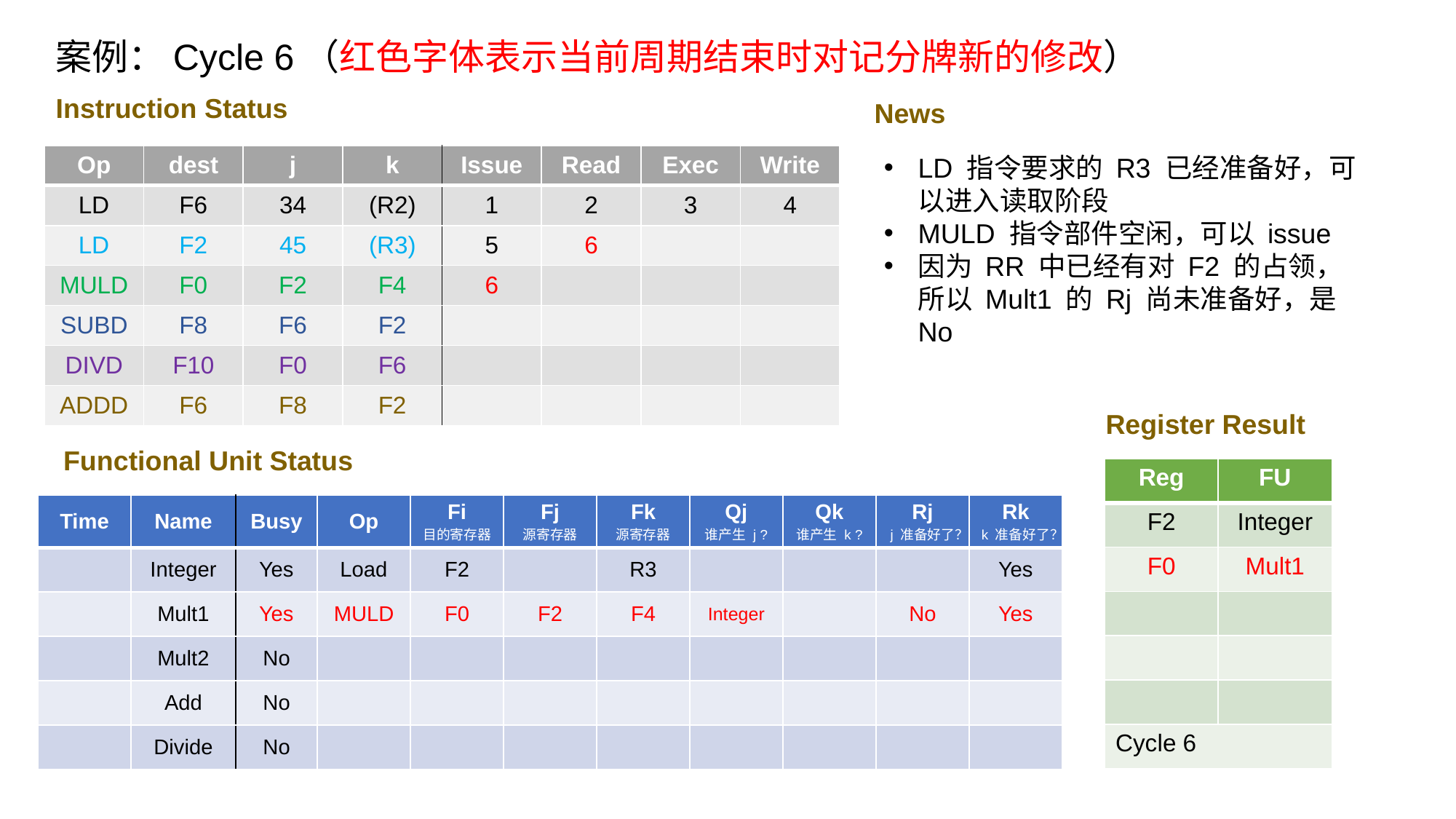

# 案例：Cycle 6（红色字体表示当前周期结束时对记分牌新的修改）
Instruction Status
News
| Op | dest | j | k | Issue | Read | Exec | Write |
| --- | --- | --- | --- | --- | --- | --- | --- |
| LD | F6 | 34 | (R2) | 1 | 2 | 3 | 4 |
| LD | F2 | 45 | (R3) | 5 | 6 |  |  |
| MULD | F0 | F2 | F4 | 6 |  |  |  |
| SUBD | F8 | F6 | F2 |  |  |  |  |
| DIVD | F10 | F0 | F6 |  |  |  |  |
| ADDD | F6 | F8 | F2 |  |  |  |  |
LD 指令要求的 R3 已经准备好，可以进入读取阶段
MULD 指令部件空闲，可以 issue
因为 RR 中已经有对 F2 的占领，所以 Mult1 的 Rj 尚未准备好，是 No
Register Result
Functional Unit Status
| Reg | FU |
| --- | --- |
| F2 | Integer |
| F0 | Mult1 |
|  |  |
|  |  |
|  |  |
| Cycle 6 |  |
| Time | Name | Busy | Op | Fi 目的寄存器 | Fj 源寄存器 | Fk 源寄存器 | Qj 谁产生 j ? | Qk 谁产生 k ? | Rj j 准备好了？ | Rk k 准备好了？ |
| --- | --- | --- | --- | --- | --- | --- | --- | --- | --- | --- |
|  | Integer | Yes | Load | F2 |  | R3 |  |  |  | Yes |
|  | Mult1 | Yes | MULD | F0 | F2 | F4 | Integer |  | No | Yes |
|  | Mult2 | No |  |  |  |  |  |  |  |  |
|  | Add | No |  |  |  |  |  |  |  |  |
|  | Divide | No |  |  |  |  |  |  |  |  |